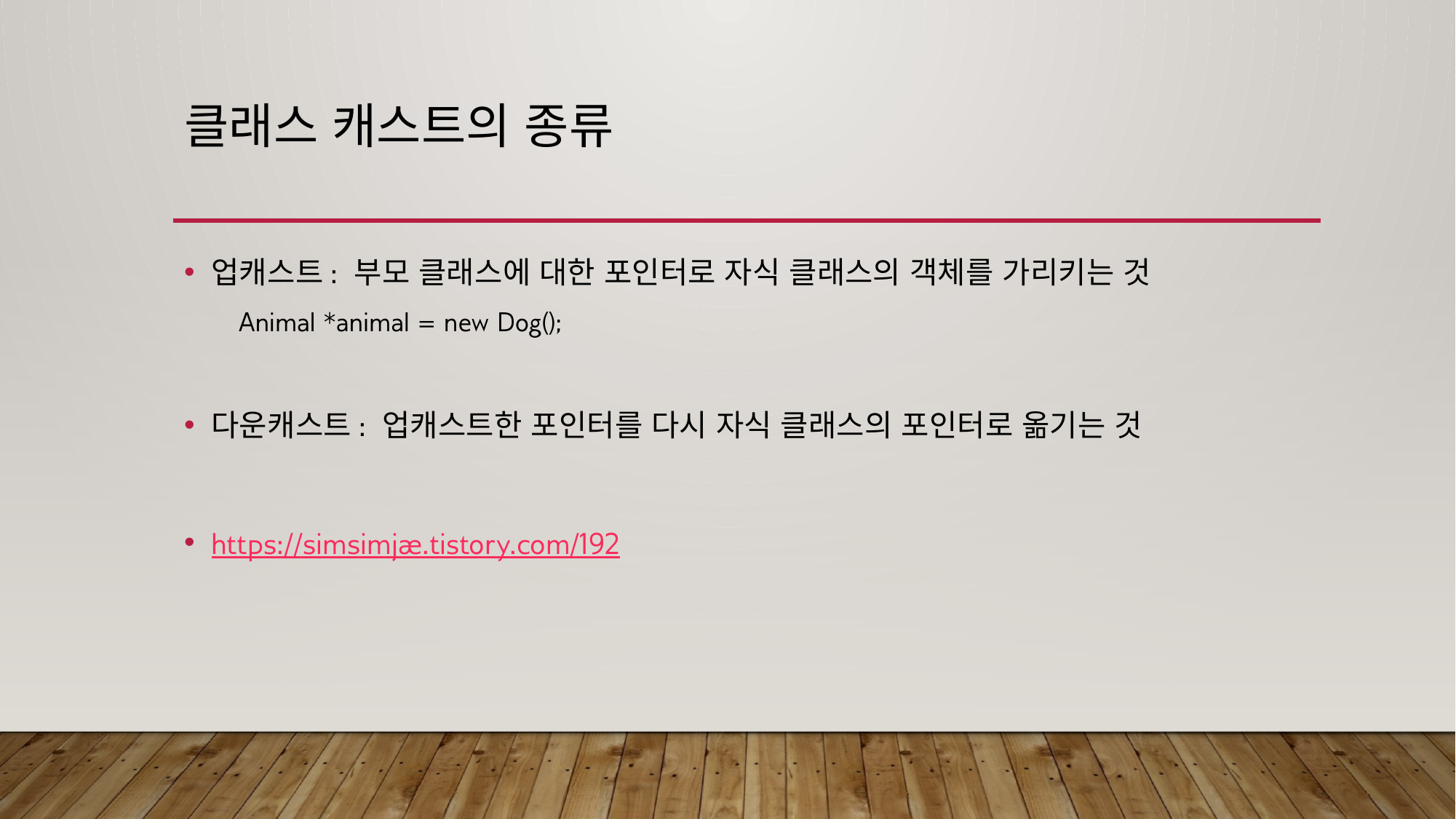

# 클래스 캐스트의 종류
업캐스트: 부모 클래스에 대한 포인터로 자식 클래스의 객체를 가리키는 것
Animal *animal = new Dog();

다운캐스트: 업캐스트한 포인터를 다시 자식 클래스의 포인터로 옮기는 것

https://simsimjae.tistory.com/192